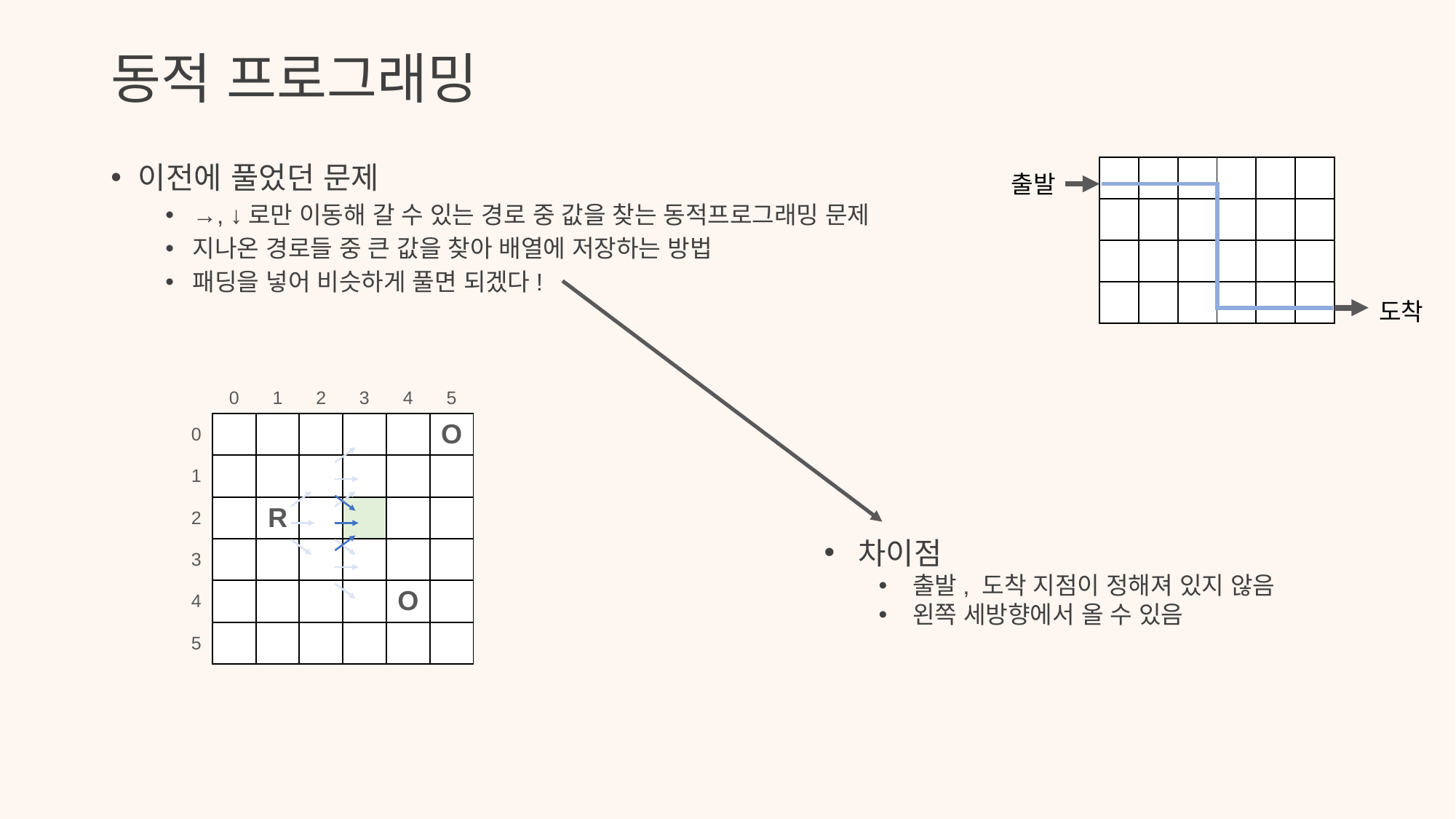

# 동적 프로그래밍
이전에 풀었던 문제
→, ↓로만 이동해 갈 수 있는 경로 중 값을 찾는 동적프로그래밍 문제
지나온 경로들 중 큰 값을 찾아 배열에 저장하는 방법
패딩을 넣어 비슷하게 풀면 되겠다!

|  |  |  |  |  |  |
| --- | --- | --- | --- | --- | --- |
|  |  |  |  |  |  |
|  |  |  |  |  |  |
|  |  |  |  |  |  |
출발
도착
|  | 0 | 1 | 2 | 3 | 4 | 5 |
| --- | --- | --- | --- | --- | --- | --- |
| 0 |  |  |  |  |  | O |
| 1 |  |  |  |  |  |  |
| 2 |  | R |  |  |  |  |
| 3 |  |  |  |  |  |  |
| 4 |  |  |  |  | O |  |
| 5 |  |  |  |  |  |  |
차이점
출발, 도착 지점이 정해져 있지 않음
왼쪽 세방향에서 올 수 있음